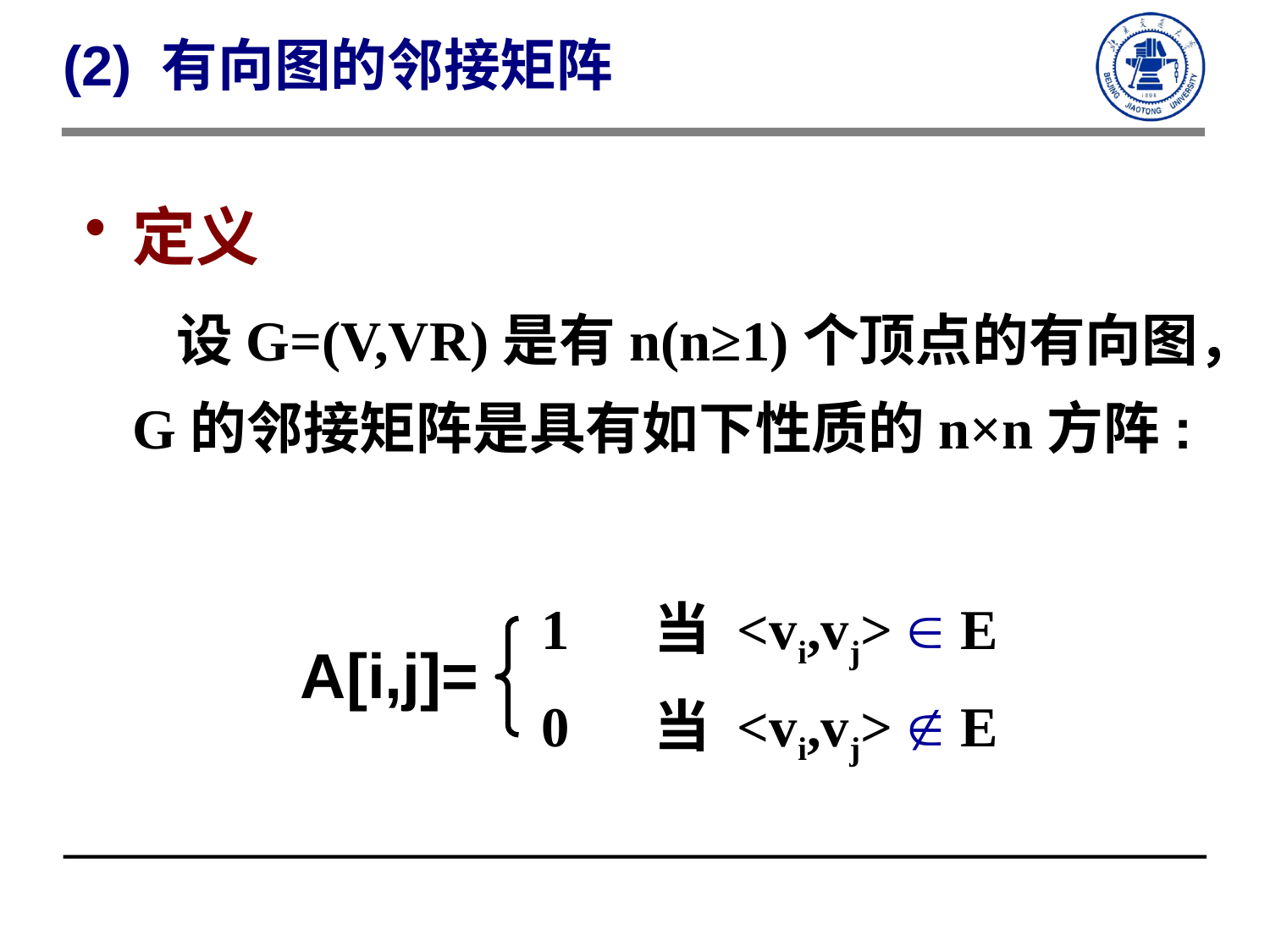

(2) 有向图的邻接矩阵
定义
      设G=(V,VR)是有n(n≥1)个顶点的有向图，G的邻接矩阵是具有如下性质的n×n方阵:
1     当 <vi,vj> ∈ E

A[i,j]=
0     当 <vi,vj> ∉ E